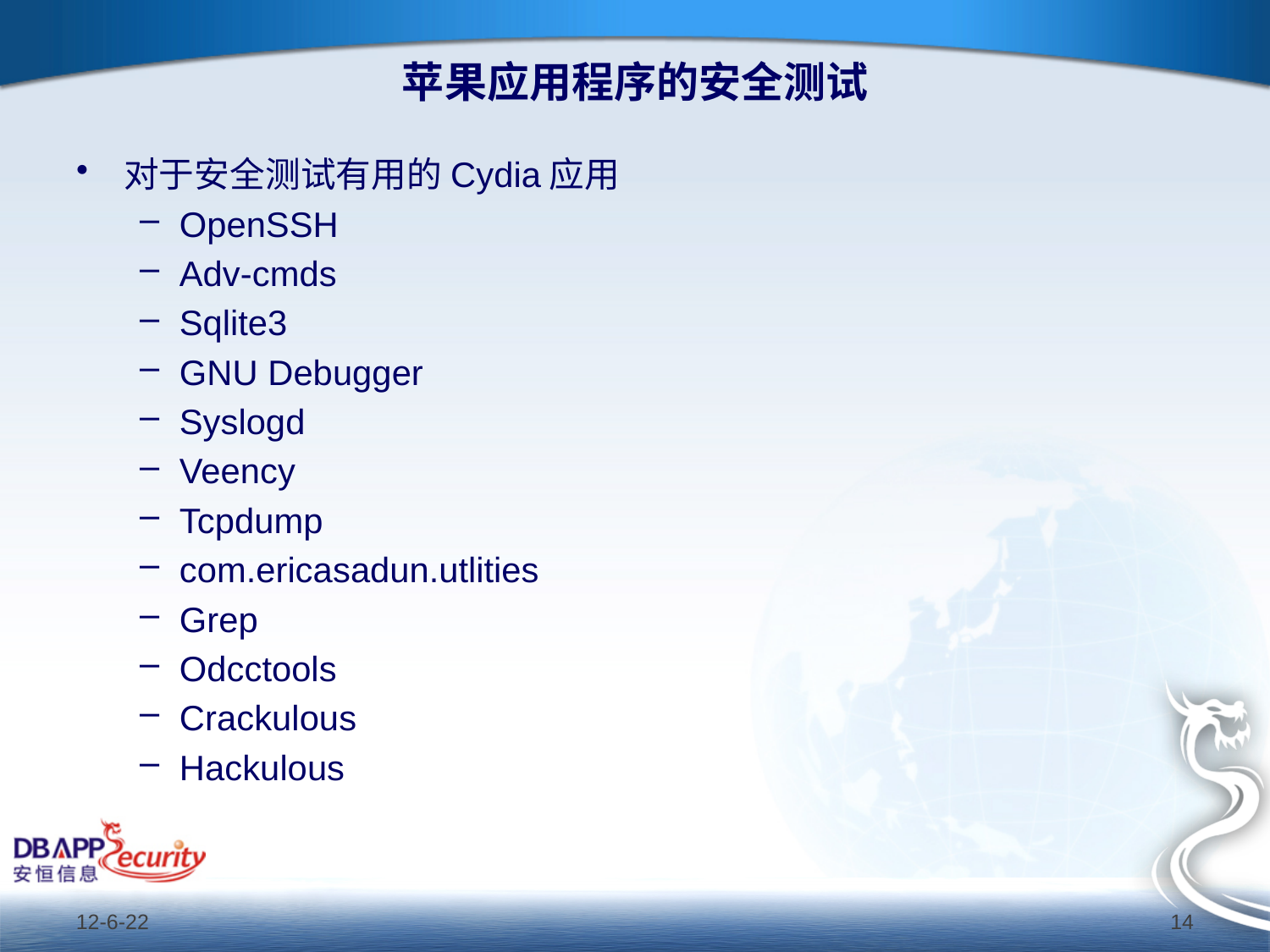

# 苹果应用程序的安全测试
对于安全测试有用的Cydia应用
OpenSSH
Adv-cmds
Sqlite3
GNU Debugger
Syslogd
Veency
Tcpdump
com.ericasadun.utlities
Grep
Odcctools
Crackulous
Hackulous